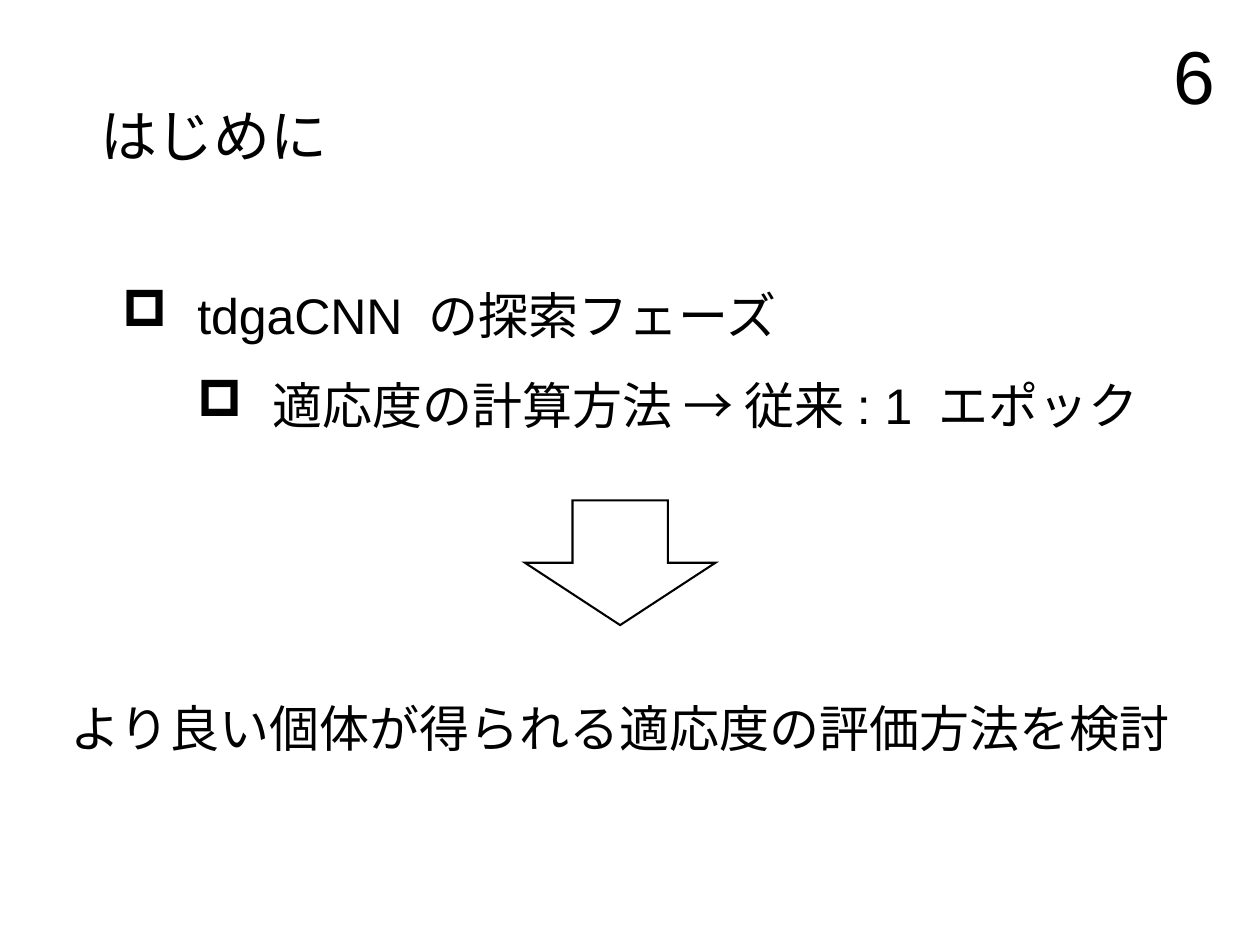

# はじめに
6
tdgaCNN の探索フェーズ
適応度の計算方法 → 従来: 1 エポック

より良い個体が得られる適応度の評価方法を検討